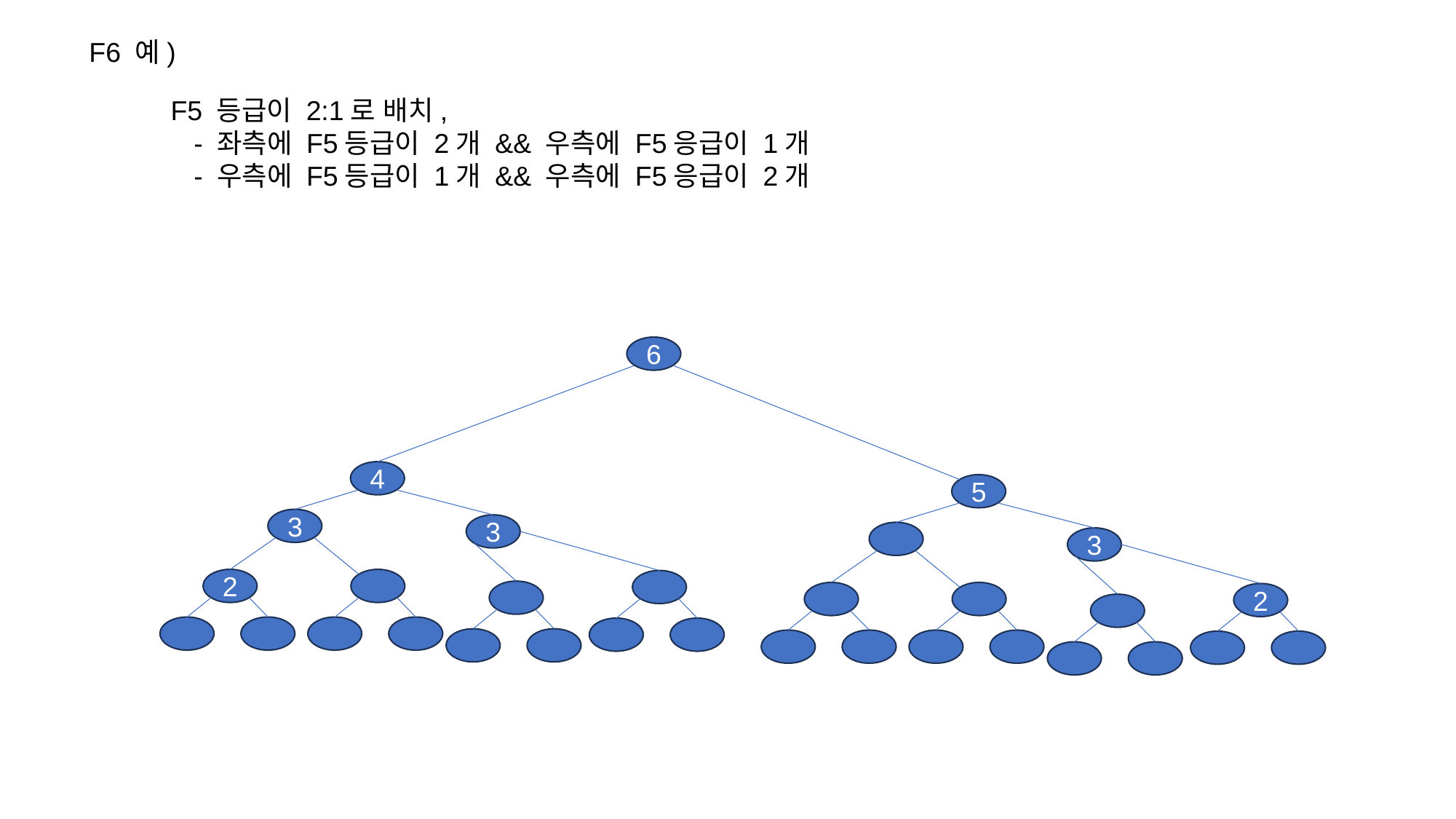

F6 예)
F5 등급이 2:1로 배치,
   - 좌측에 F5등급이 2개 && 우측에 F5응급이 1개
   - 우측에 F5등급이 1개 && 우측에 F5응급이 2개

6
4
5
3
3

3
2

2